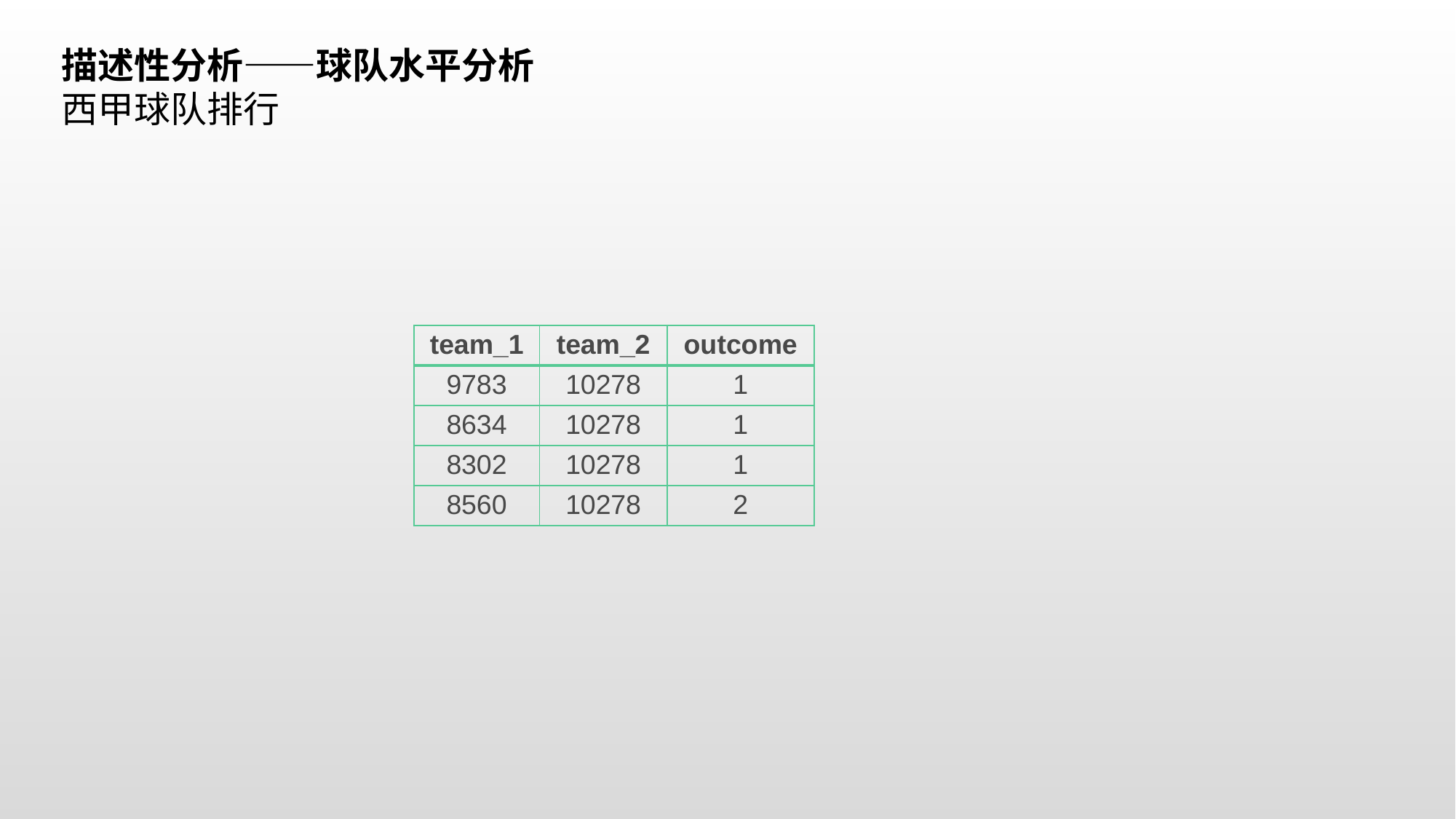

描述性分析——球队水平分析
西甲球队排行
| team\_1 | team\_2 | outcome |
| --- | --- | --- |
| 9783 | 10278 | 1 |
| 8634 | 10278 | 1 |
| 8302 | 10278 | 1 |
| 8560 | 10278 | 2 |